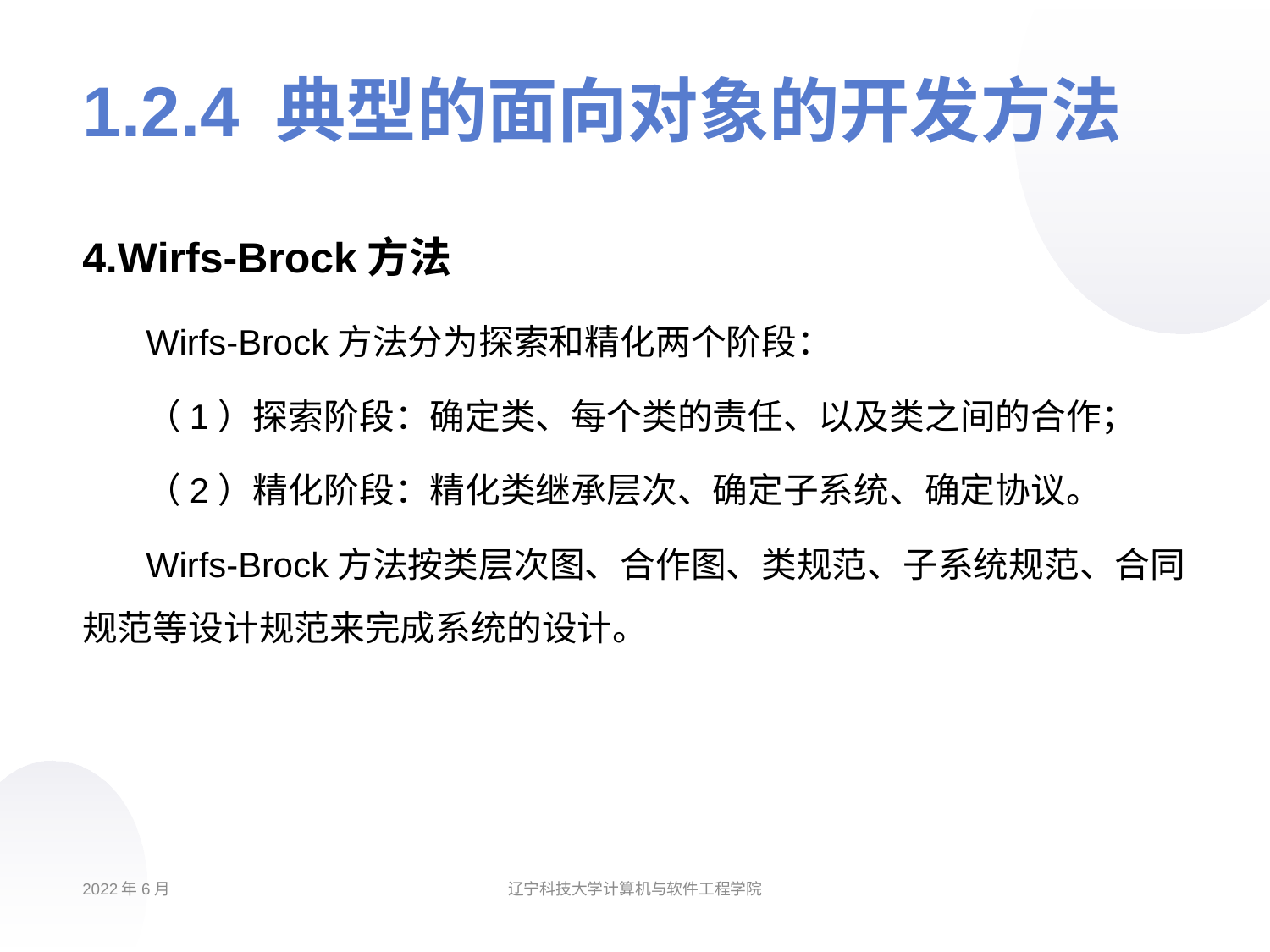

# 1.2.4 典型的面向对象的开发方法
4.Wirfs-Brock方法
Wirfs-Brock方法分为探索和精化两个阶段：
（1）探索阶段：确定类、每个类的责任、以及类之间的合作；
（2）精化阶段：精化类继承层次、确定子系统、确定协议。
Wirfs-Brock方法按类层次图、合作图、类规范、子系统规范、合同规范等设计规范来完成系统的设计。

2022年6月
辽宁科技大学计算机与软件工程学院
143